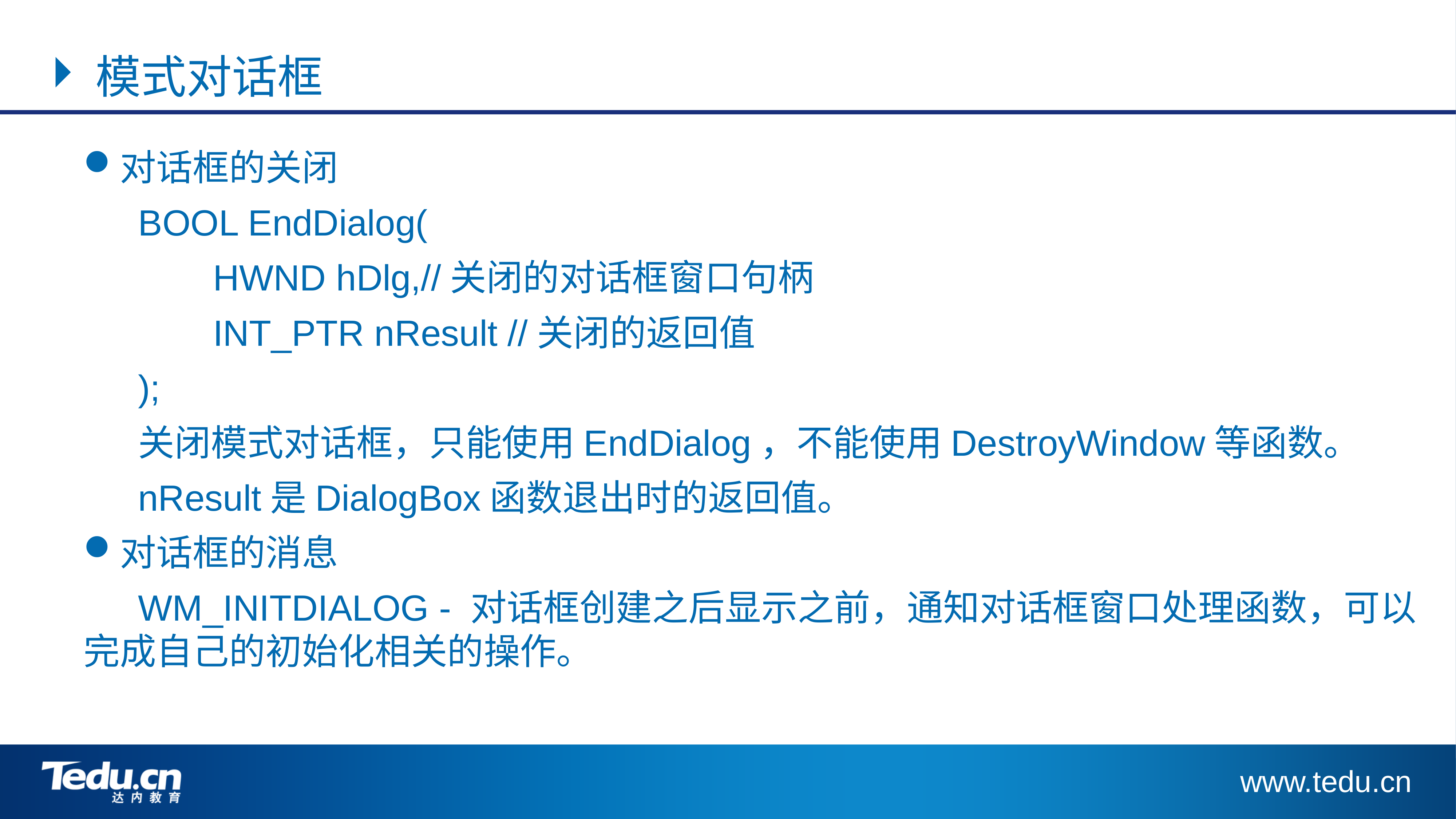

模式对话框
对话框的关闭
	BOOL EndDialog(
		  HWND hDlg,//关闭的对话框窗口句柄
		  INT_PTR nResult //关闭的返回值
	);
	关闭模式对话框，只能使用EndDialog，不能使用DestroyWindow等函数。
	nResult是DialogBox函数退出时的返回值。
对话框的消息
	WM_INITDIALOG - 对话框创建之后显示之前，通知对话框窗口处理函数，可以完成自己的初始化相关的操作。